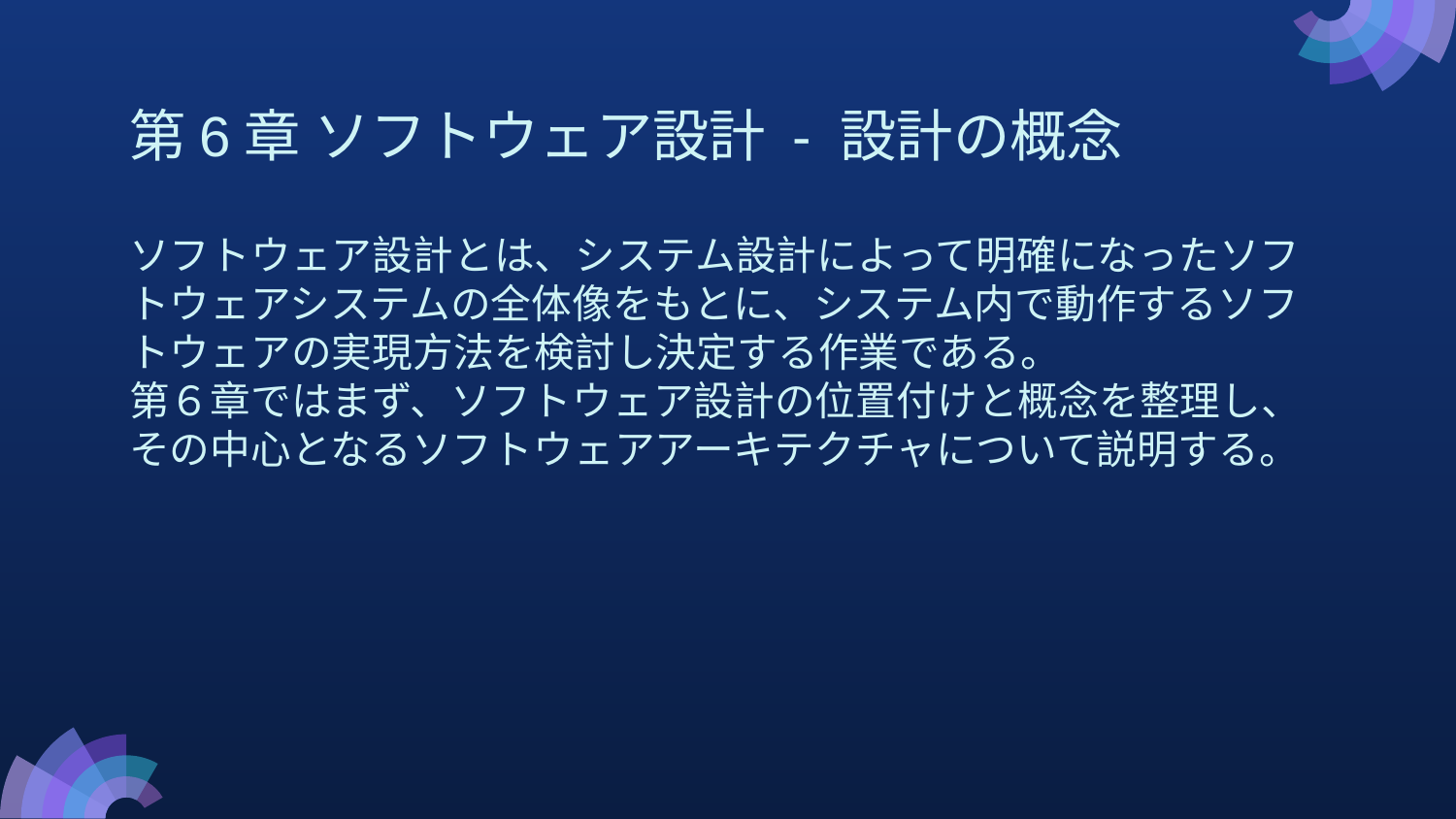

# 第6章 ソフトウェア設計 - 設計の概念
ソフトウェア設計とは、システム設計によって明確になったソフトウェアシステムの全体像をもとに、システム内で動作するソフトウェアの実現方法を検討し決定する作業である。
第６章ではまず、ソフトウェア設計の位置付けと概念を整理し、その中心となるソフトウェアアーキテクチャについて説明する。